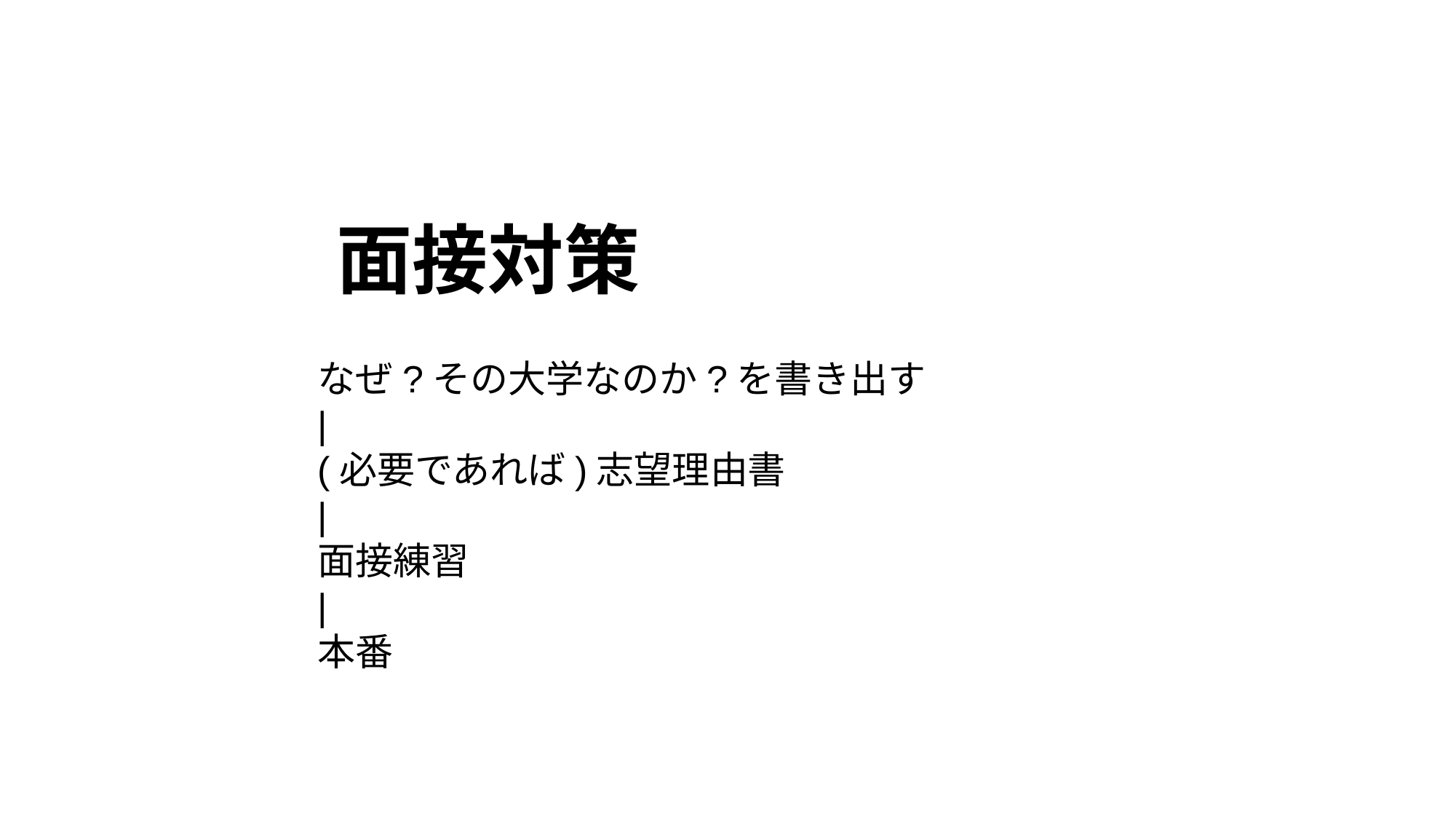

面接対策
なぜ?その大学なのか?を書き出す
|
(必要であれば)志望理由書
|
面接練習
|
本番